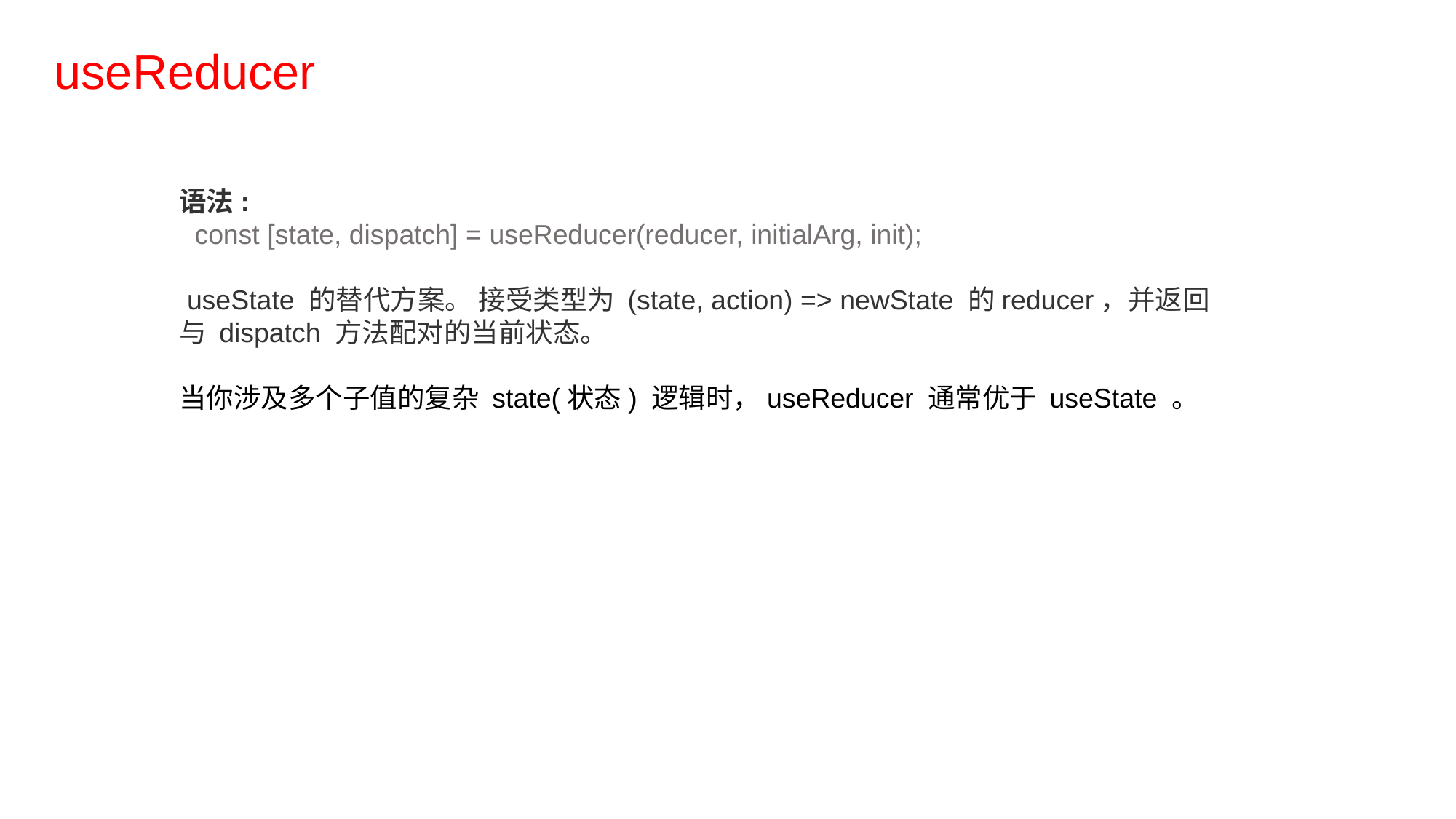

useReducer
语法:
  const [state, dispatch] = useReducer(reducer, initialArg, init);

 useState 的替代方案。 接受类型为 (state, action) => newState 的reducer，并返回与 dispatch 方法配对的当前状态。

当你涉及多个子值的复杂 state(状态) 逻辑时，useReducer 通常优于 useState 。